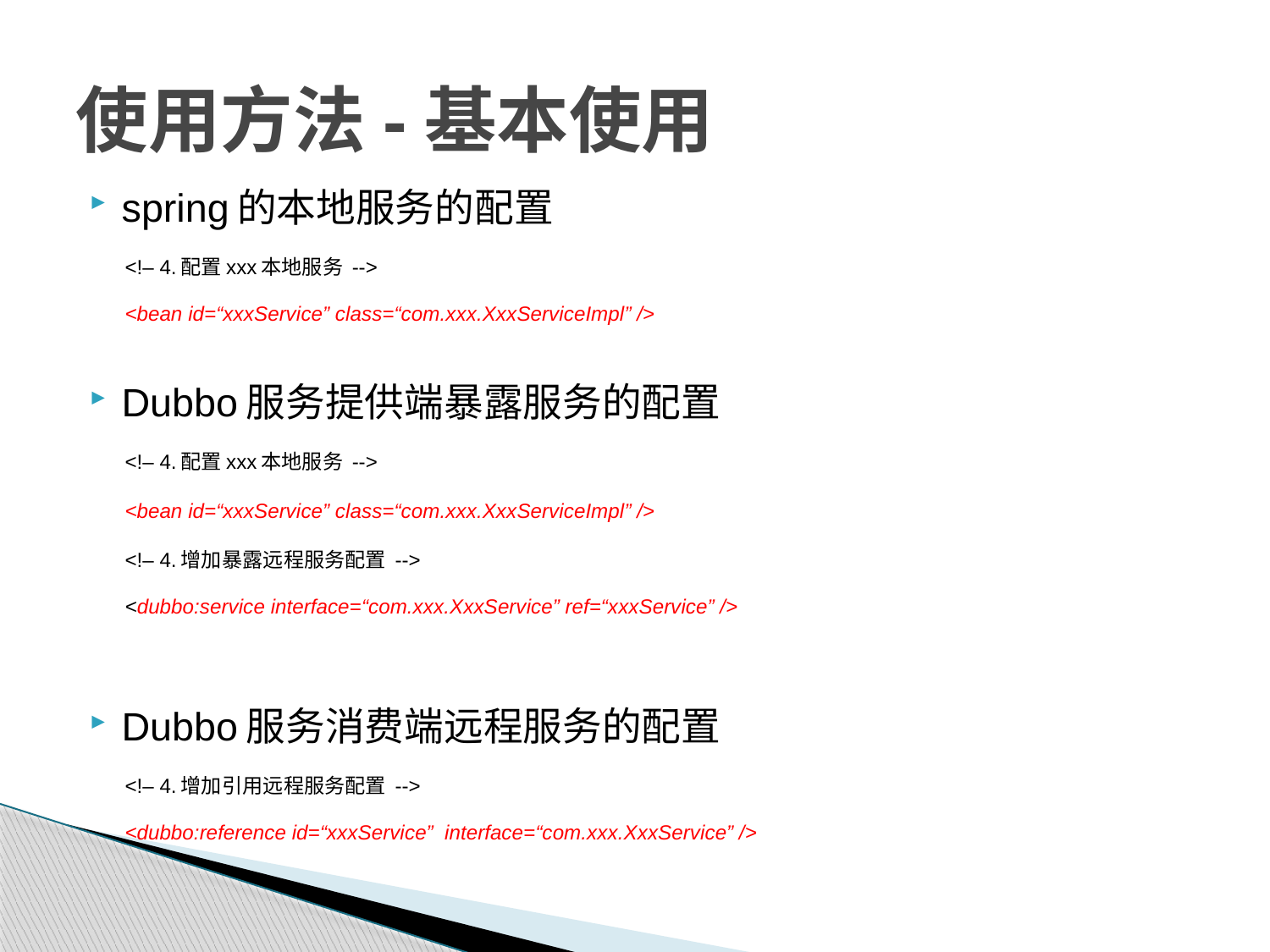

# 使用方法-基本使用
spring的本地服务的配置
<!– 4.配置xxx本地服务 -->
<bean id=“xxxService” class=“com.xxx.XxxServiceImpl” />

Dubbo服务提供端暴露服务的配置
<!– 4.配置xxx本地服务 -->
<bean id=“xxxService” class=“com.xxx.XxxServiceImpl” />
<!– 4.增加暴露远程服务配置 -->
<dubbo:service interface=“com.xxx.XxxService” ref=“xxxService” />

Dubbo服务消费端远程服务的配置
<!– 4.增加引用远程服务配置 -->
<dubbo:reference id=“xxxService”  interface=“com.xxx.XxxService” />